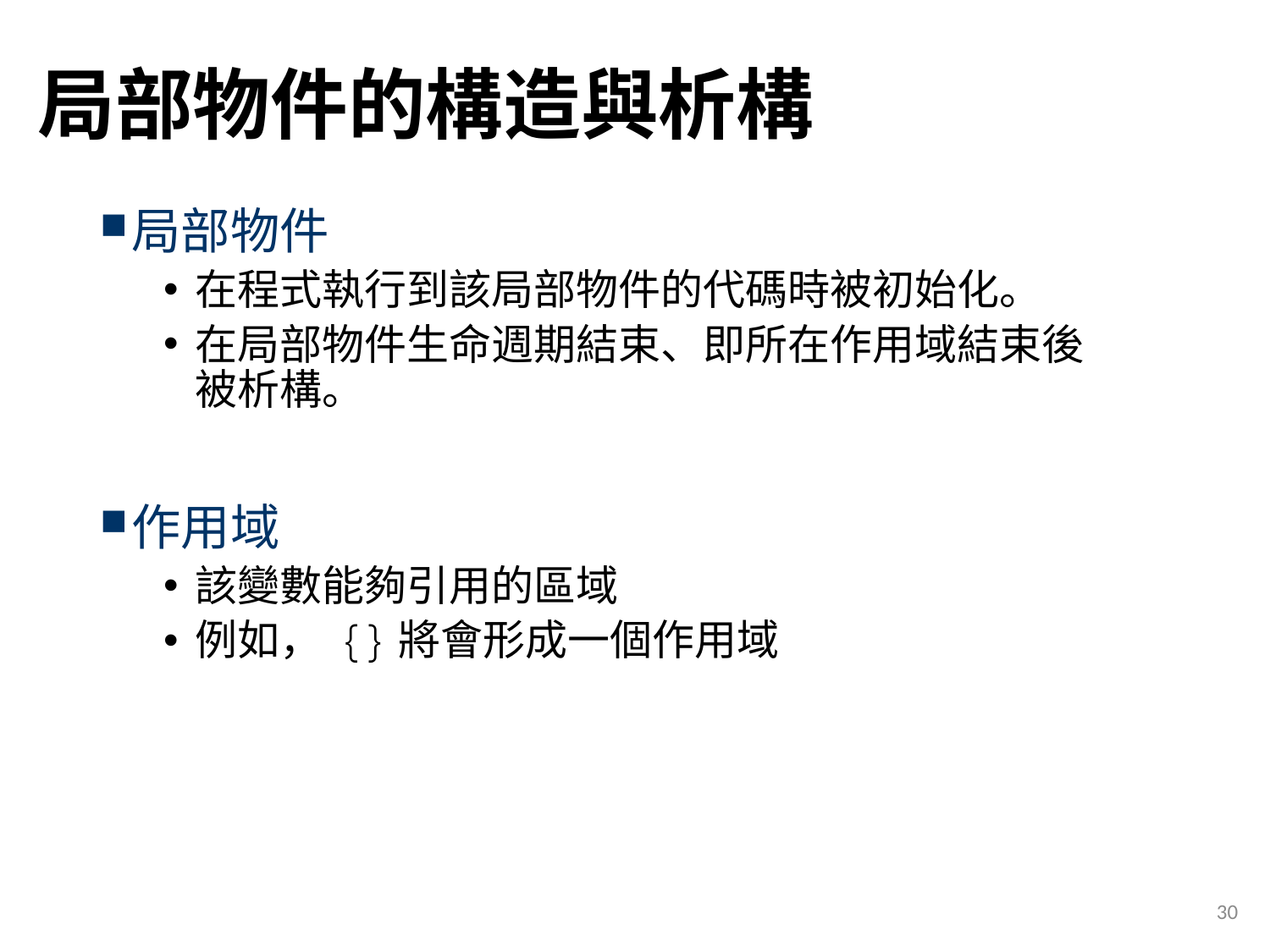

# 局部物件的構造與析構
局部物件
在程式執行到該局部物件的代碼時被初始化。
在局部物件生命週期結束、即所在作用域結束後被析構。

作用域
該變數能夠引用的區域
例如， {}將會形成一個作用域

30